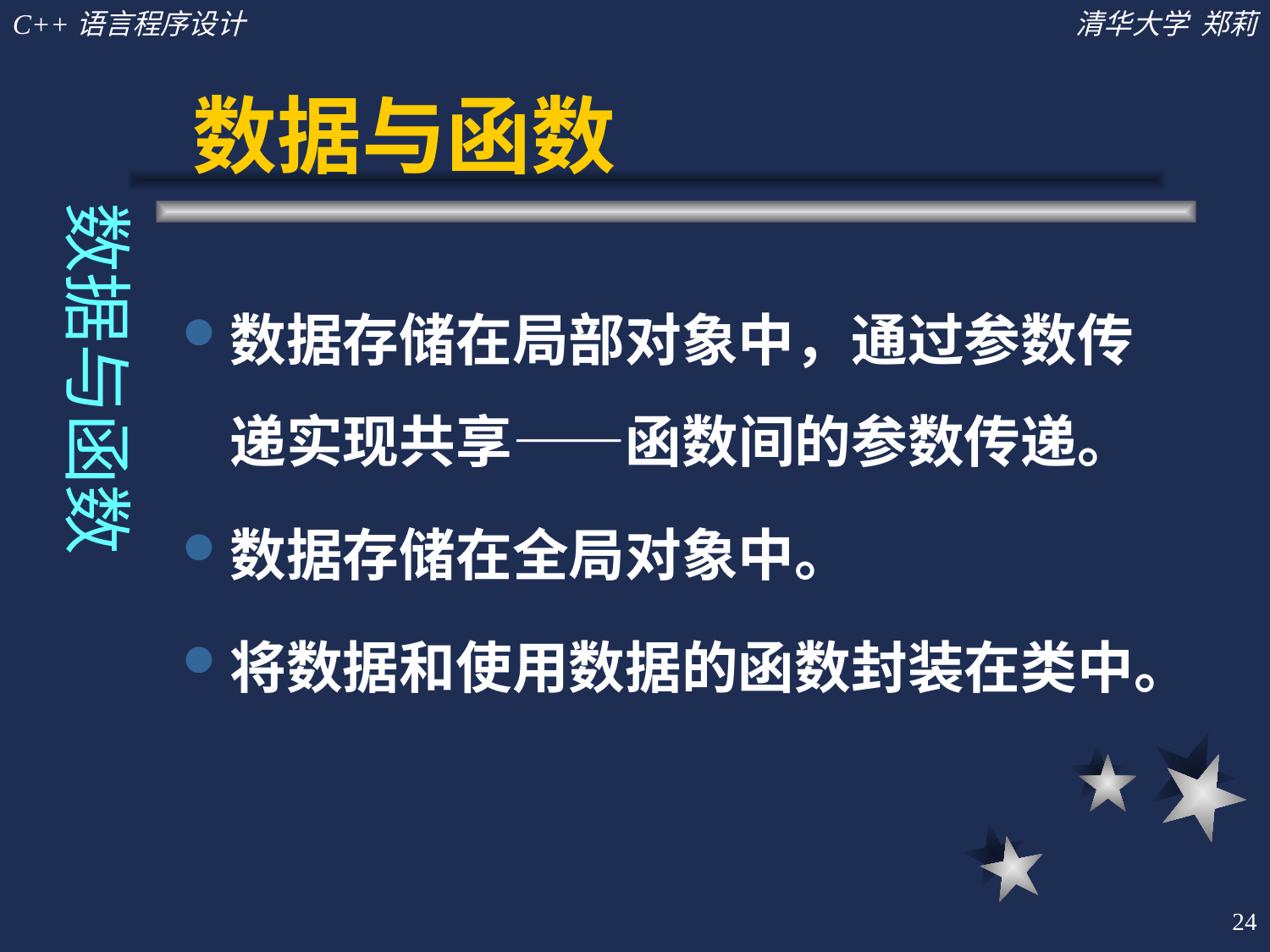

# 数据与函数
数据与函数
数据存储在局部对象中，通过参数传递实现共享——函数间的参数传递。
数据存储在全局对象中。
将数据和使用数据的函数封装在类中。
24